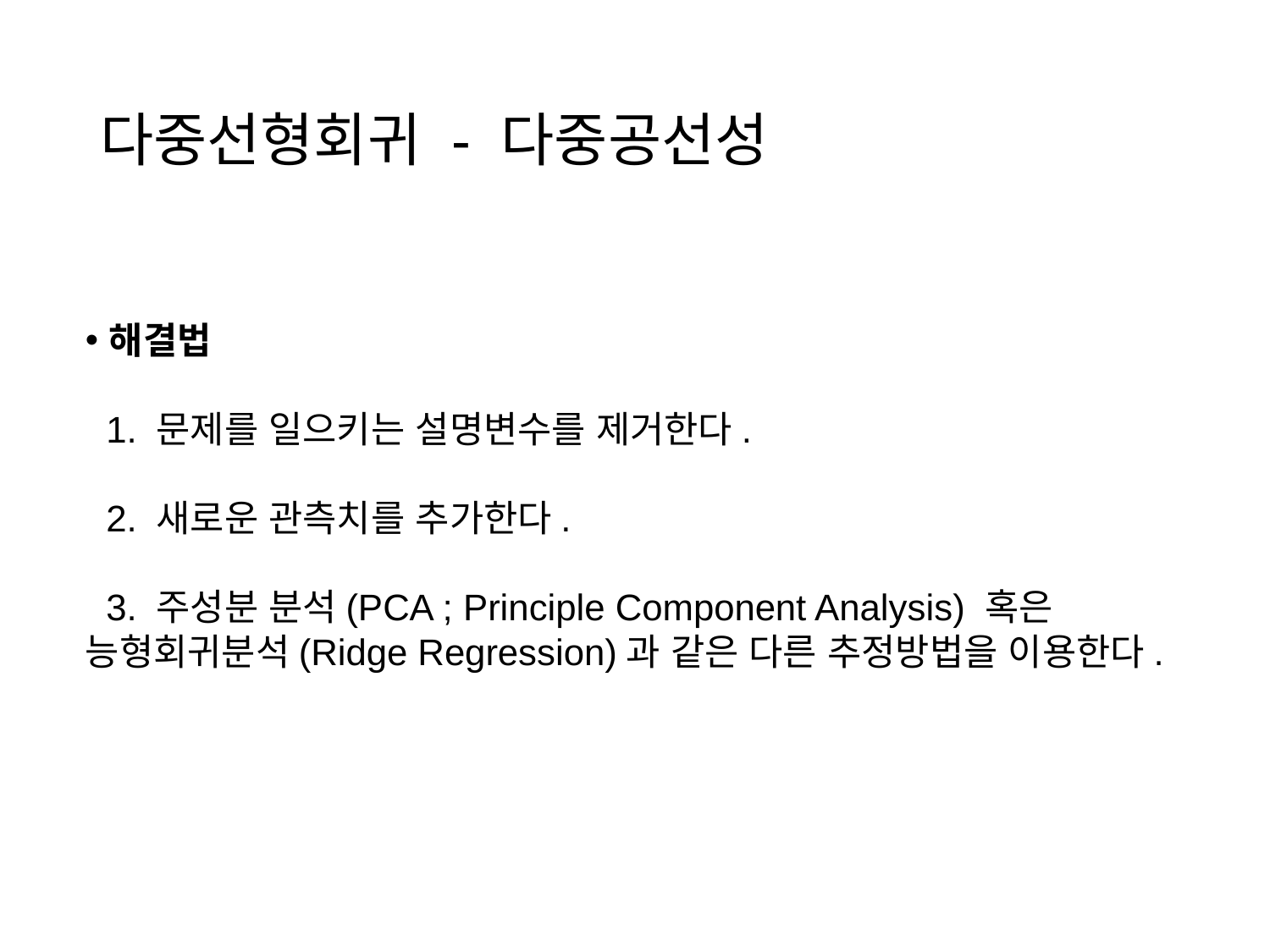

# 다중선형회귀 - 다중공선성
해결법

  1. 문제를 일으키는 설명변수를 제거한다.

  2. 새로운 관측치를 추가한다.

  3. 주성분 분석(PCA ; Principle Component Analysis) 혹은 능형회귀분석(Ridge Regression)과 같은 다른 추정방법을 이용한다.